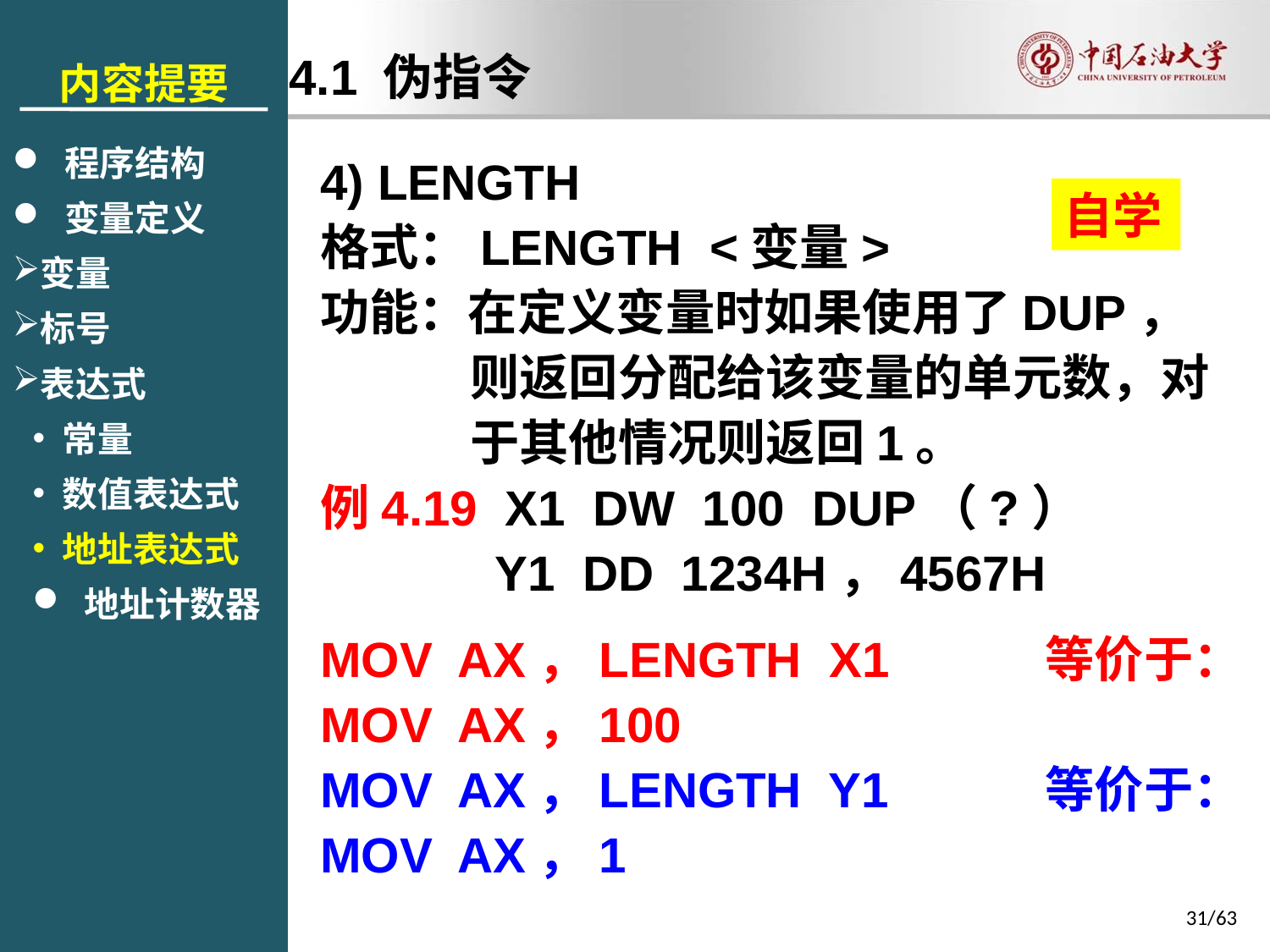

内容提要
 程序结构
 变量定义
变量
标号
表达式
常量
数值表达式
地址表达式
 地址计数器
4.1 伪指令
4) LENGTH
格式：LENGTH  <变量>
功能：在定义变量时如果使用了DUP，则返回分配给该变量的单元数，对于其他情况则返回1。
例4.19  X1  DW  100  DUP（?）
Y1  DD  1234H，4567H
MOV  AX，LENGTH  X1	   等价于：
MOV  AX，100
MOV  AX，LENGTH  Y1	   等价于：
MOV  AX，1
自学
31/63